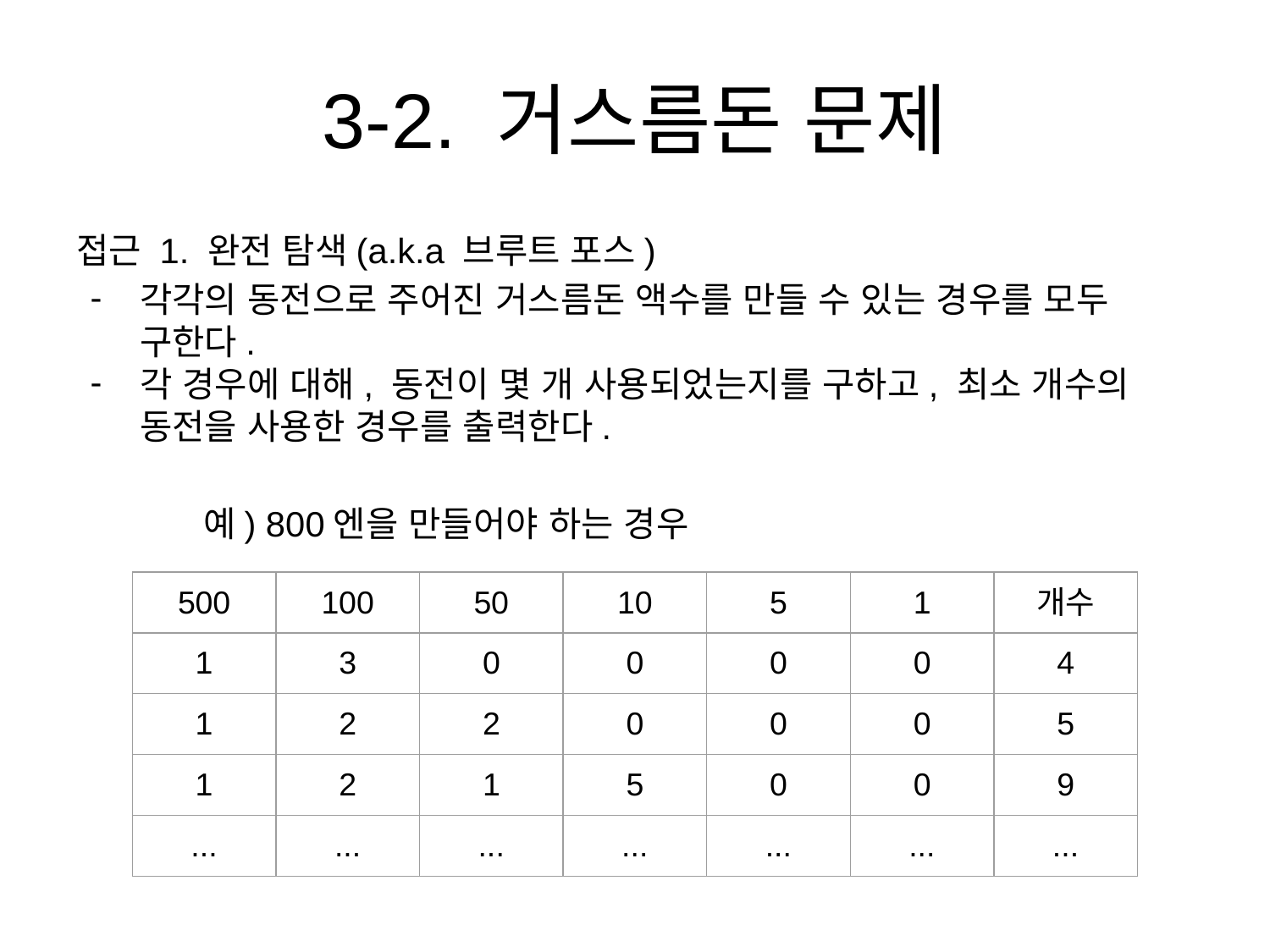

# 3-2. 거스름돈 문제
접근 1. 완전 탐색(a.k.a 브루트 포스)
각각의 동전으로 주어진 거스름돈 액수를 만들 수 있는 경우를 모두 구한다.
각 경우에 대해, 동전이 몇 개 사용되었는지를 구하고, 최소 개수의 동전을 사용한 경우를 출력한다.

	예) 800엔을 만들어야 하는 경우

| 500 | 100 | 50 | 10 | 5 | 1 | 개수 |
| --- | --- | --- | --- | --- | --- | --- |
| 1 | 3 | 0 | 0 | 0 | 0 | 4 |
| 1 | 2 | 2 | 0 | 0 | 0 | 5 |
| 1 | 2 | 1 | 5 | 0 | 0 | 9 |
| ... | ... | ... | ... | ... | ... | ... |